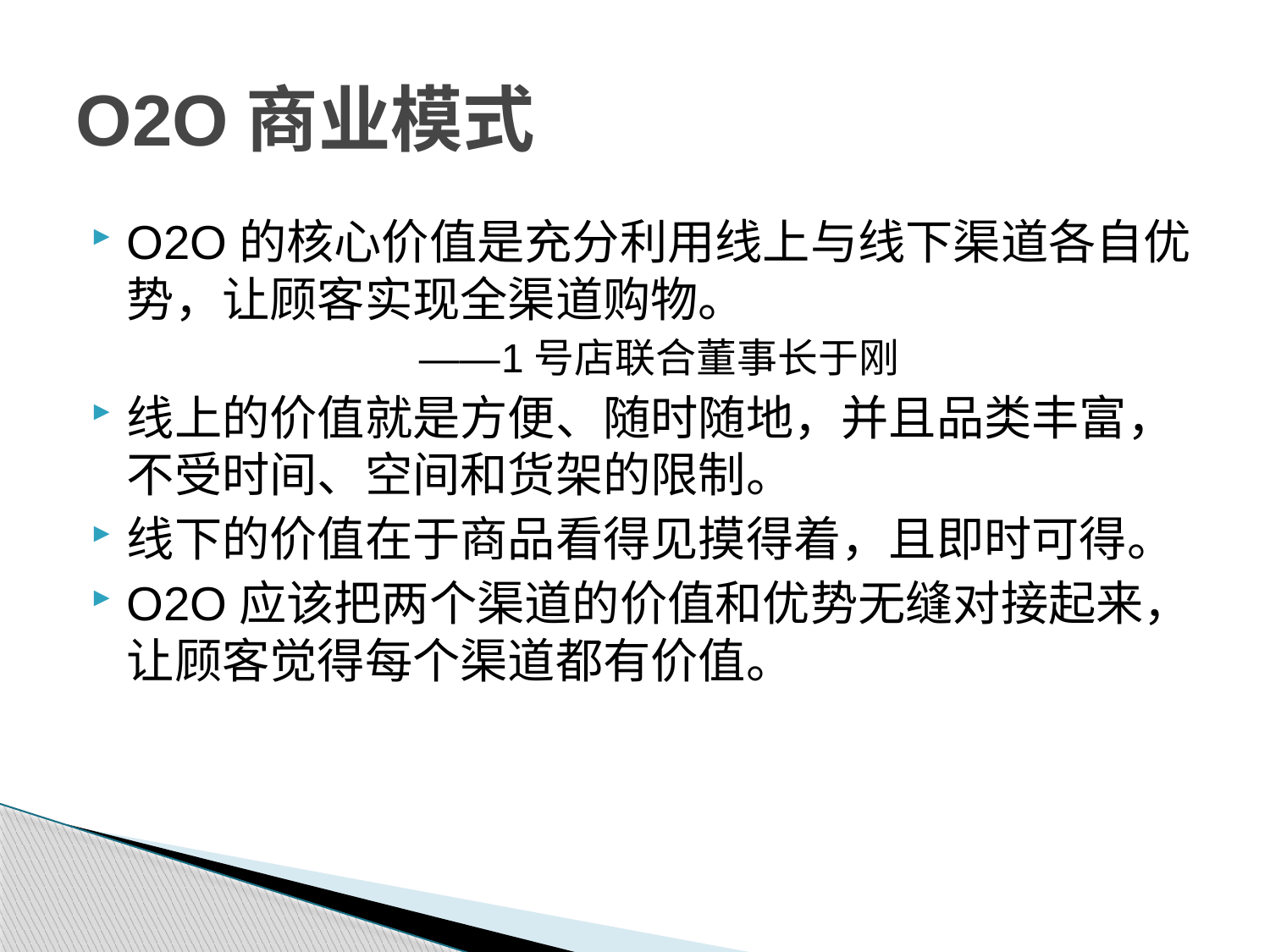

# O2O商业模式
O2O的核心价值是充分利用线上与线下渠道各自优势，让顾客实现全渠道购物。
                         ——1号店联合董事长于刚
线上的价值就是方便、随时随地，并且品类丰富，不受时间、空间和货架的限制。
线下的价值在于商品看得见摸得着，且即时可得。
O2O应该把两个渠道的价值和优势无缝对接起来，让顾客觉得每个渠道都有价值。